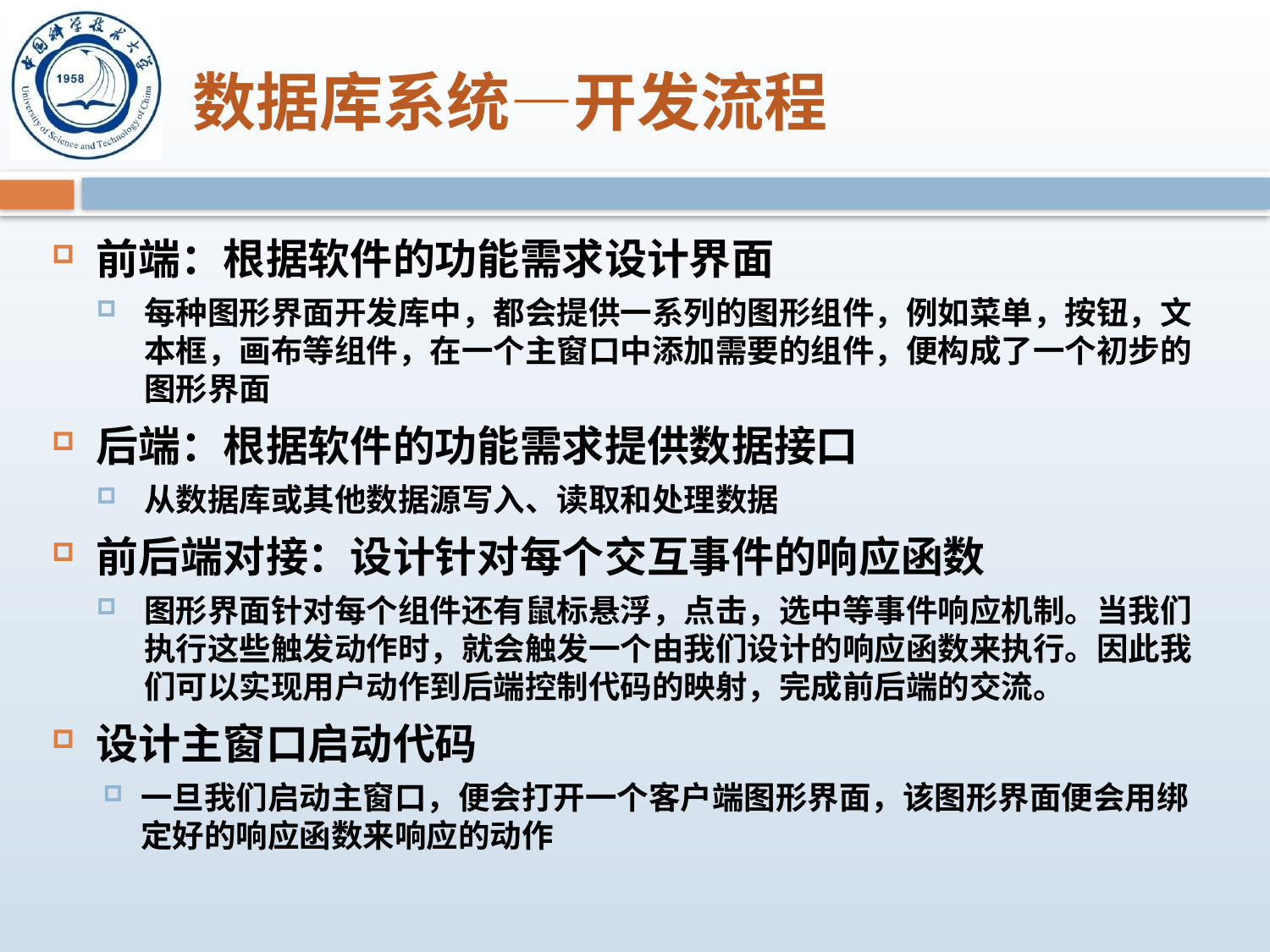

# 数据库系统—开发流程
前端：根据软件的功能需求设计界面
每种图形界面开发库中，都会提供一系列的图形组件，例如菜单，按钮，文本框，画布等组件，在一个主窗口中添加需要的组件，便构成了一个初步的图形界面
后端：根据软件的功能需求提供数据接口
从数据库或其他数据源写入、读取和处理数据
前后端对接：设计针对每个交互事件的响应函数
图形界面针对每个组件还有鼠标悬浮，点击，选中等事件响应机制。当我们执行这些触发动作时，就会触发一个由我们设计的响应函数来执行。因此我们可以实现用户动作到后端控制代码的映射，完成前后端的交流。
设计主窗口启动代码
一旦我们启动主窗口，便会打开一个客户端图形界面，该图形界面便会用绑定好的响应函数来响应的动作